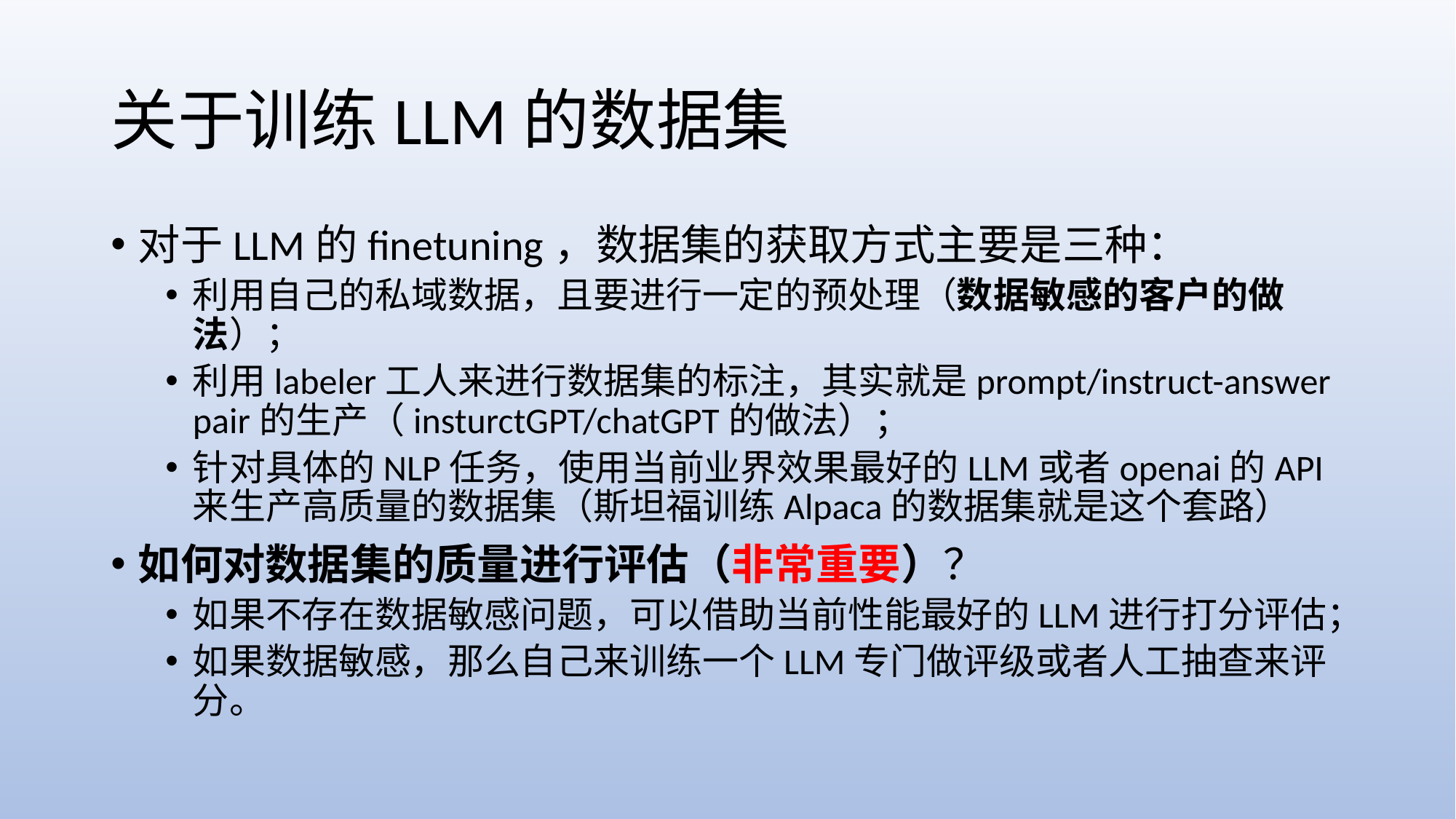

# 关于训练LLM的数据集
对于LLM的finetuning，数据集的获取方式主要是三种：
利用自己的私域数据，且要进行一定的预处理（数据敏感的客户的做法）；
利用labeler工人来进行数据集的标注，其实就是prompt/instruct-answer pair的生产（insturctGPT/chatGPT的做法）；
针对具体的NLP任务，使用当前业界效果最好的LLM或者openai的API来生产高质量的数据集（斯坦福训练Alpaca的数据集就是这个套路）
如何对数据集的质量进行评估（非常重要）？
如果不存在数据敏感问题，可以借助当前性能最好的LLM进行打分评估；
如果数据敏感，那么自己来训练一个LLM专门做评级或者人工抽查来评分。